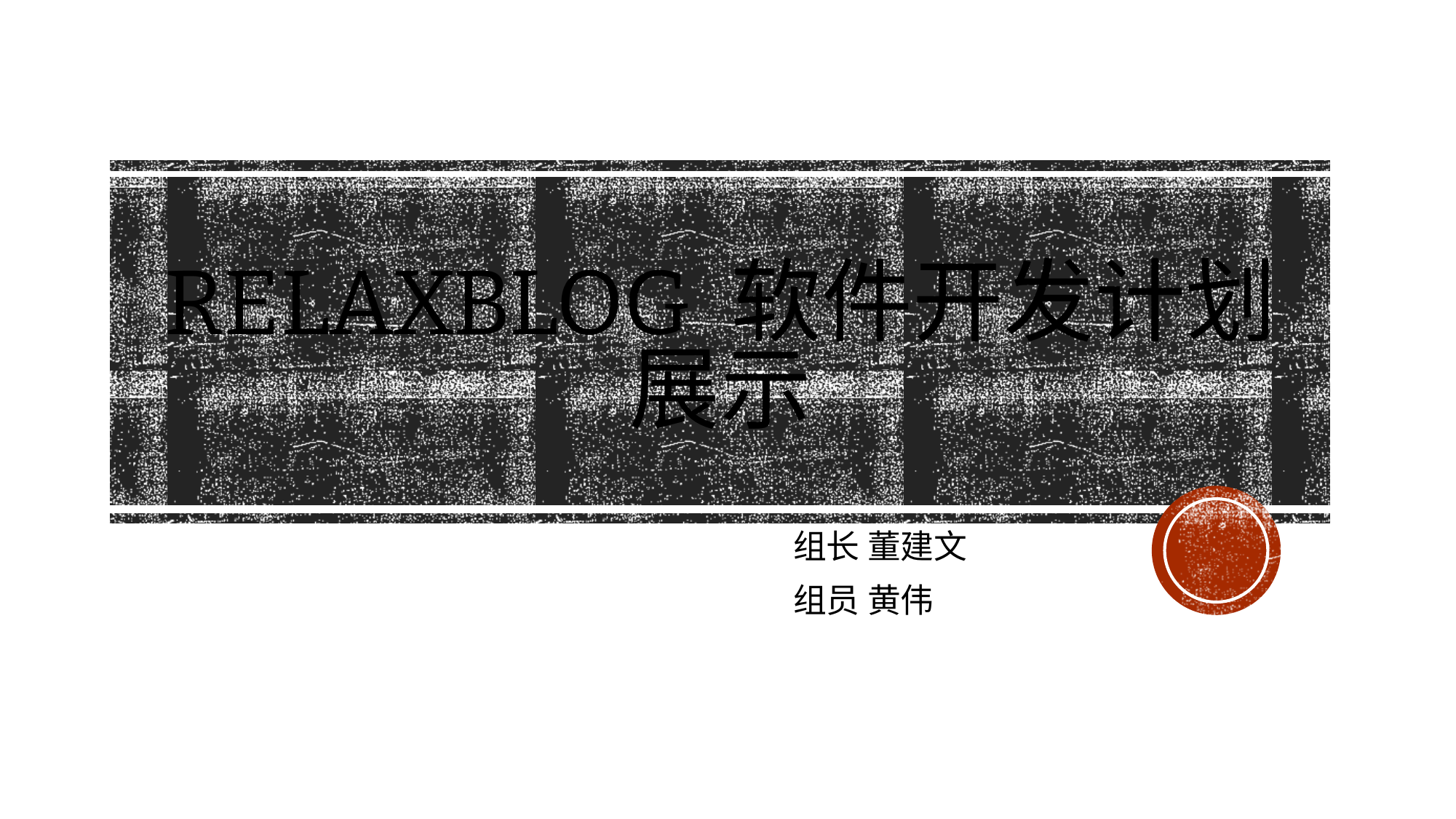

# RelaxBlog 软件开发计划展示
						组长 董建文
						组员 黄伟